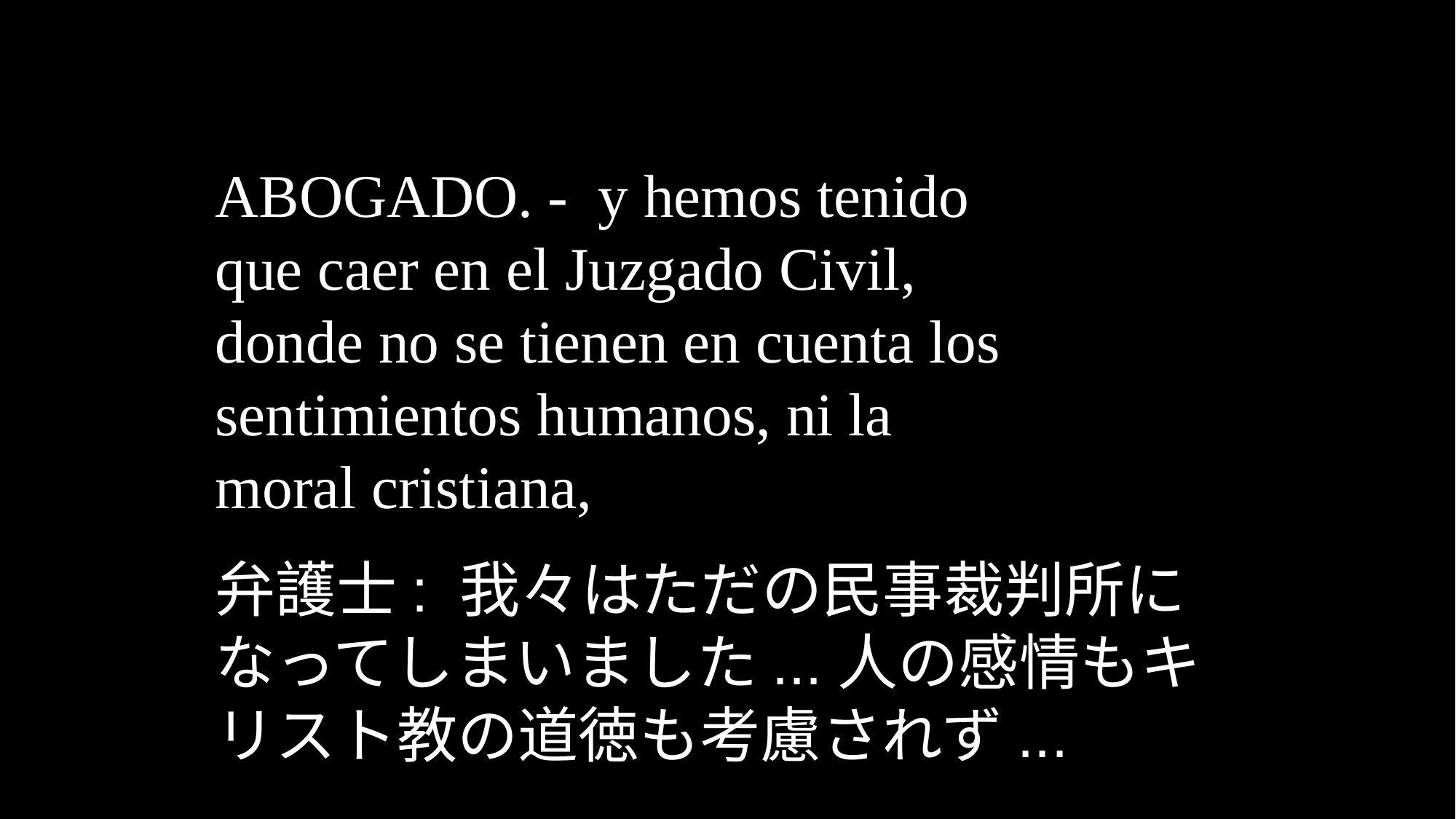

ABOGADO. -  y hemos tenido que caer en el Juzgado Civil, donde no se tienen en cuenta los sentimientos humanos, ni la moral cristiana,

弁護士: 我々はただの民事裁判所になってしまいました...人の感情もキリスト教の道徳も考慮されず...